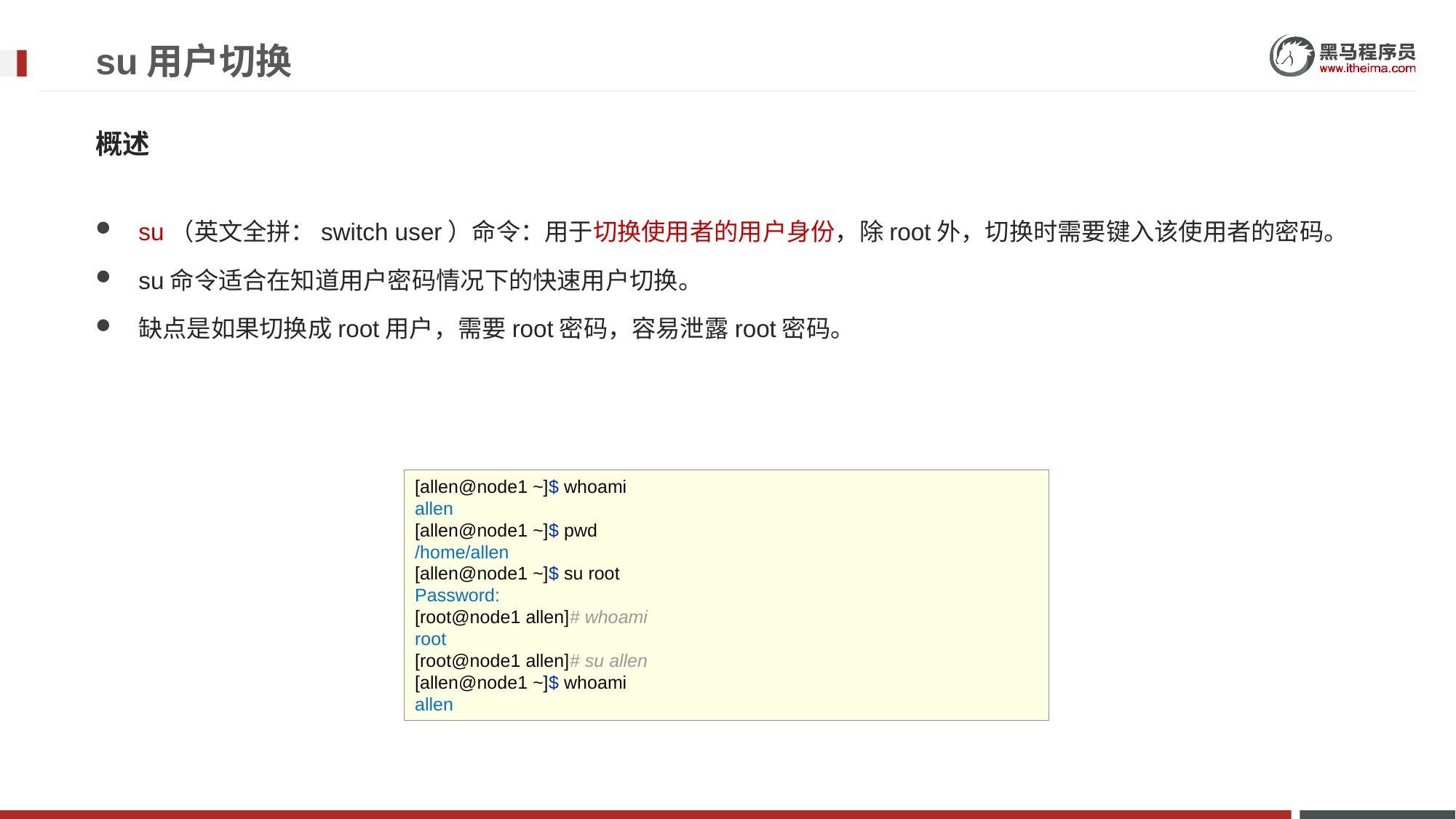

# su用户切换
概述
su（英文全拼：switch user）命令：用于切换使用者的用户身份，除root外，切换时需要键入该使用者的密码。
su命令适合在知道用户密码情况下的快速用户切换。
缺点是如果切换成root用户，需要root密码，容易泄露root密码。
[allen@node1 ~]$ whoami
allen
[allen@node1 ~]$ pwd
/home/allen
[allen@node1 ~]$ su root
Password:
[root@node1 allen]# whoami
root
[root@node1 allen]# su allen
[allen@node1 ~]$ whoami
allen